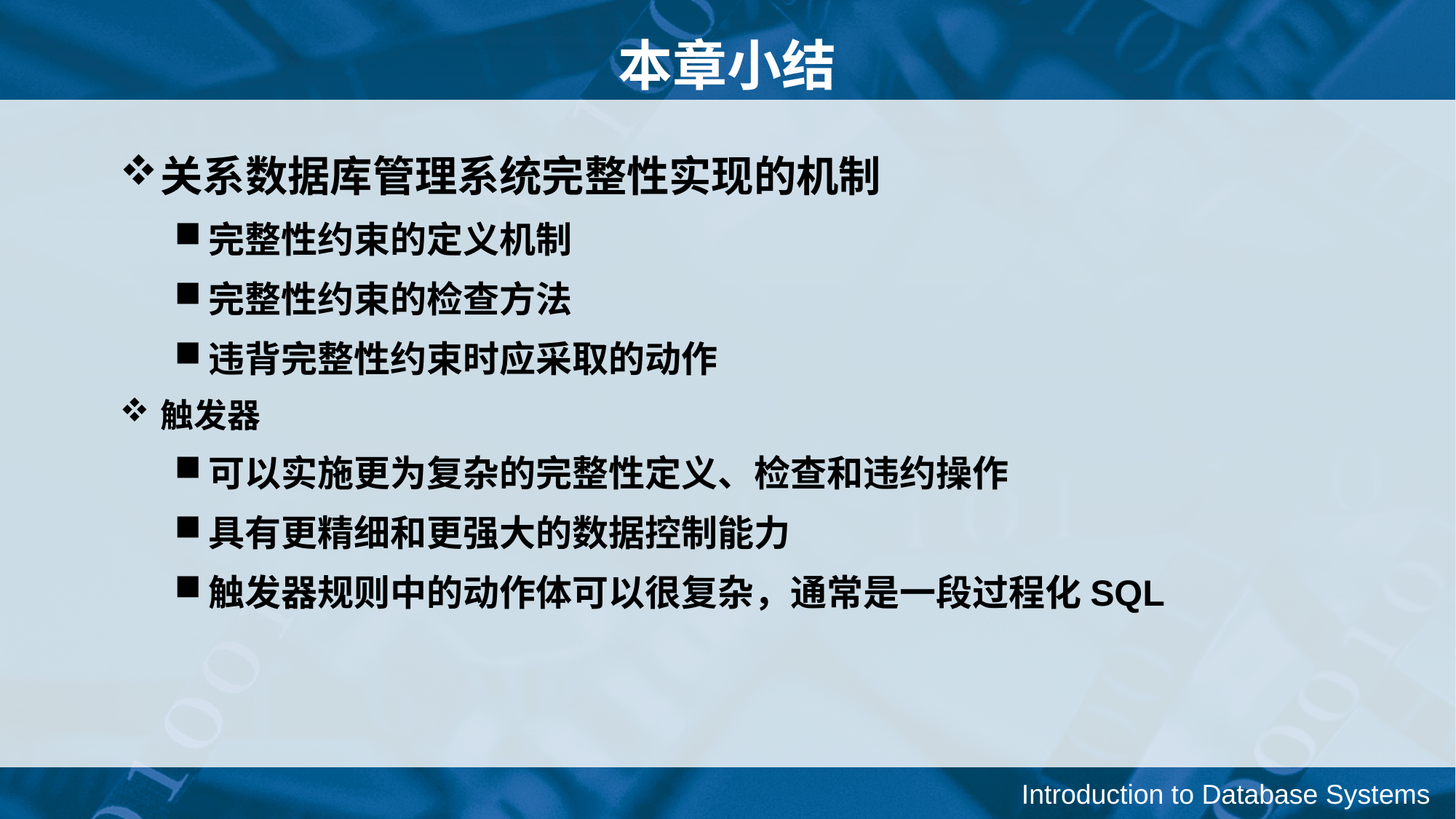

本章小结
关系数据库管理系统完整性实现的机制
完整性约束的定义机制
完整性约束的检查方法
违背完整性约束时应采取的动作
触发器
可以实施更为复杂的完整性定义、检查和违约操作
具有更精细和更强大的数据控制能力
触发器规则中的动作体可以很复杂，通常是一段过程化SQL